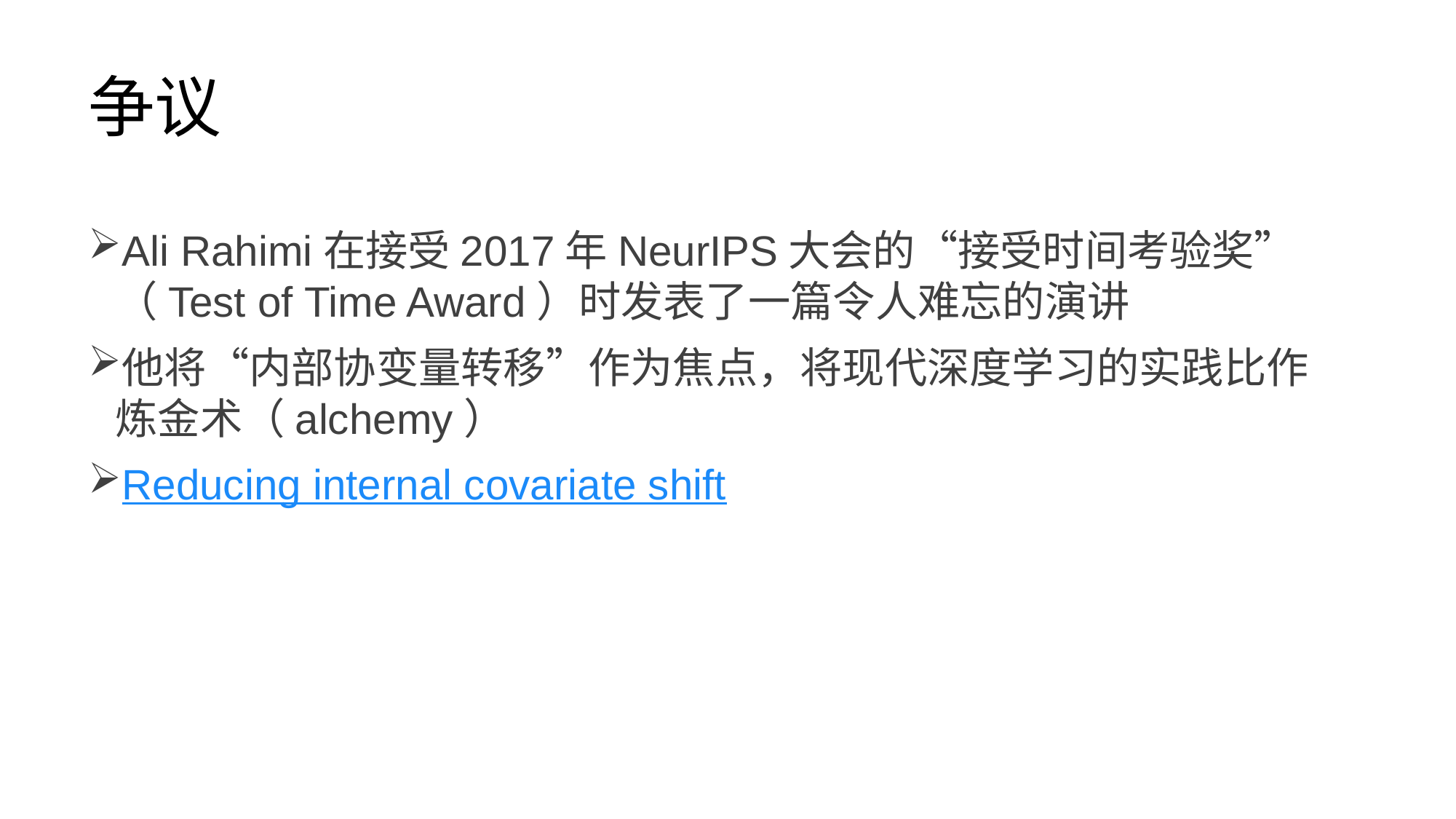

# 争议
Ali Rahimi在接受2017年NeurIPS大会的“接受时间考验奖”（Test of Time Award）时发表了一篇令人难忘的演讲
他将“内部协变量转移”作为焦点，将现代深度学习的实践比作炼金术（alchemy）
Reducing internal covariate shift